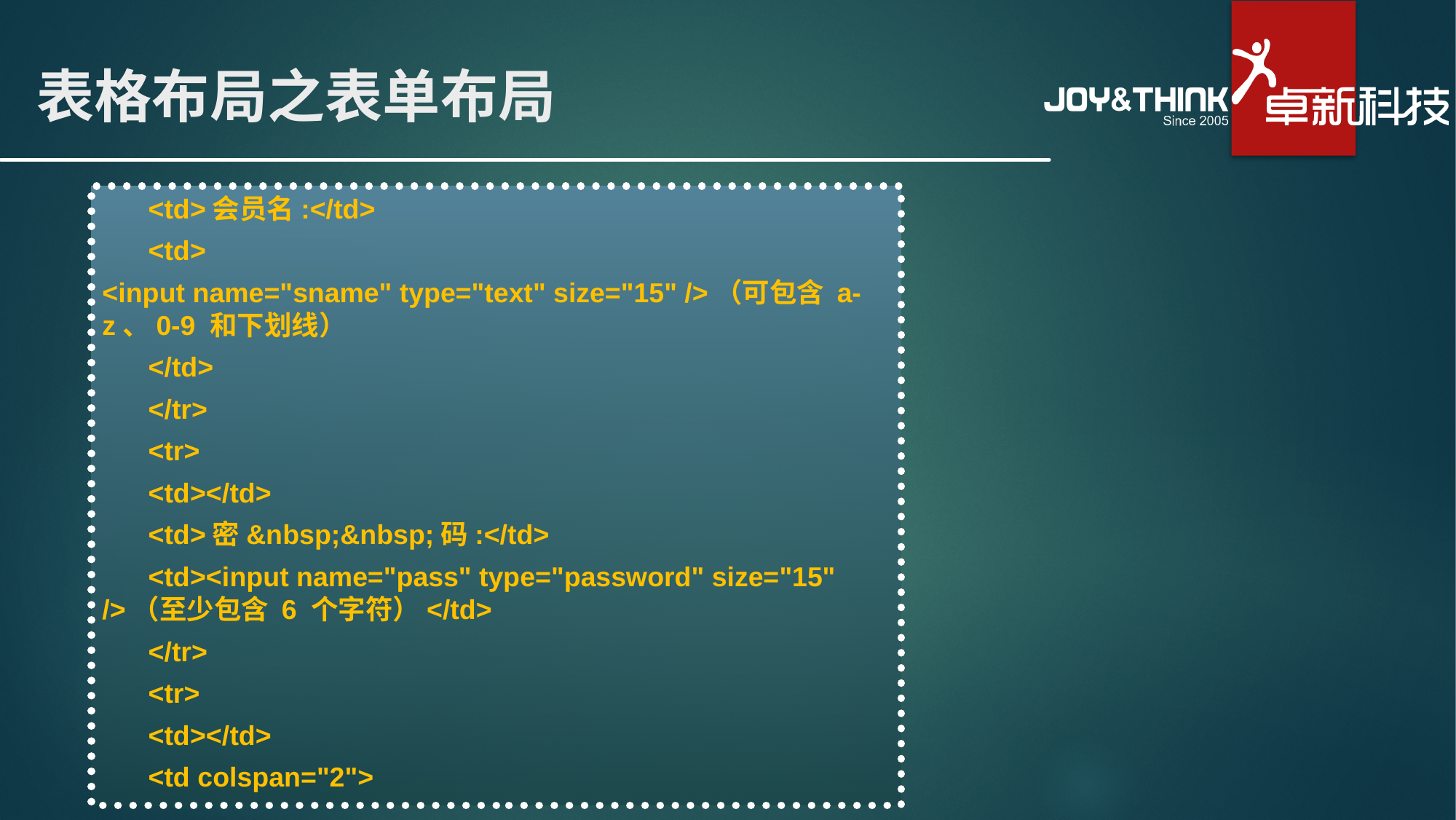

# 表格布局之表单布局
      <td>会员名:</td>
      <td>
<input name="sname" type="text" size="15" />（可包含 a-z、0-9 和下划线）
      </td>
      </tr>
      <tr>
      <td></td>
      <td>密&nbsp;&nbsp;码:</td>
      <td><input name="pass" type="password" size="15" />（至少包含 6 个字符）</td>
      </tr>
      <tr>
      <td></td>
      <td colspan="2">